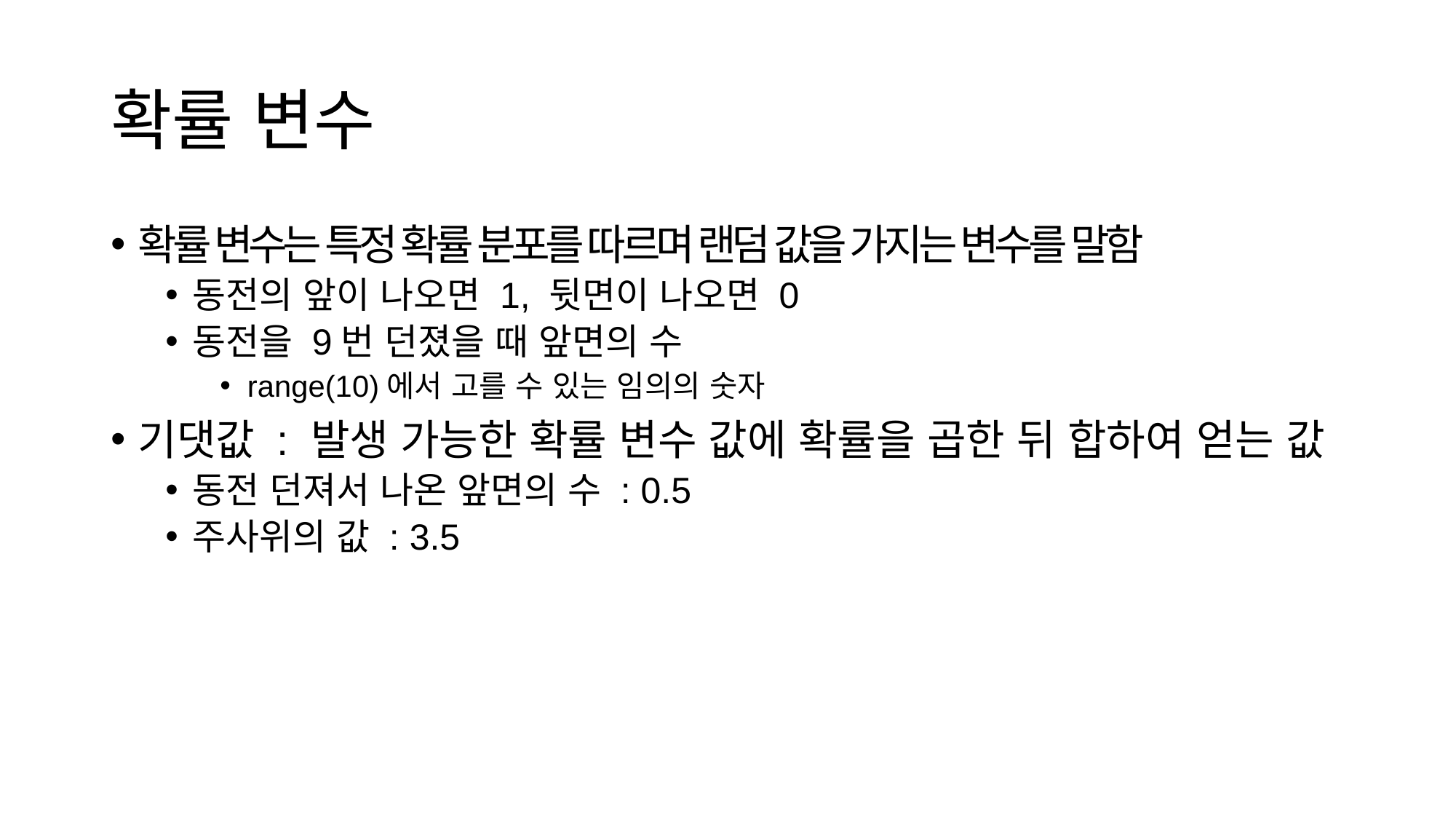

# 확률 변수
확률 변수는 특정 확률 분포를 따르며 랜덤 값을 가지는 변수를 말함
동전의 앞이 나오면 1, 뒷면이 나오면 0
동전을 9번 던졌을 때 앞면의 수
range(10)에서 고를 수 있는 임의의 숫자
기댓값 : 발생 가능한 확률 변수 값에 확률을 곱한 뒤 합하여 얻는 값
동전 던져서 나온 앞면의 수 : 0.5
주사위의 값 : 3.5